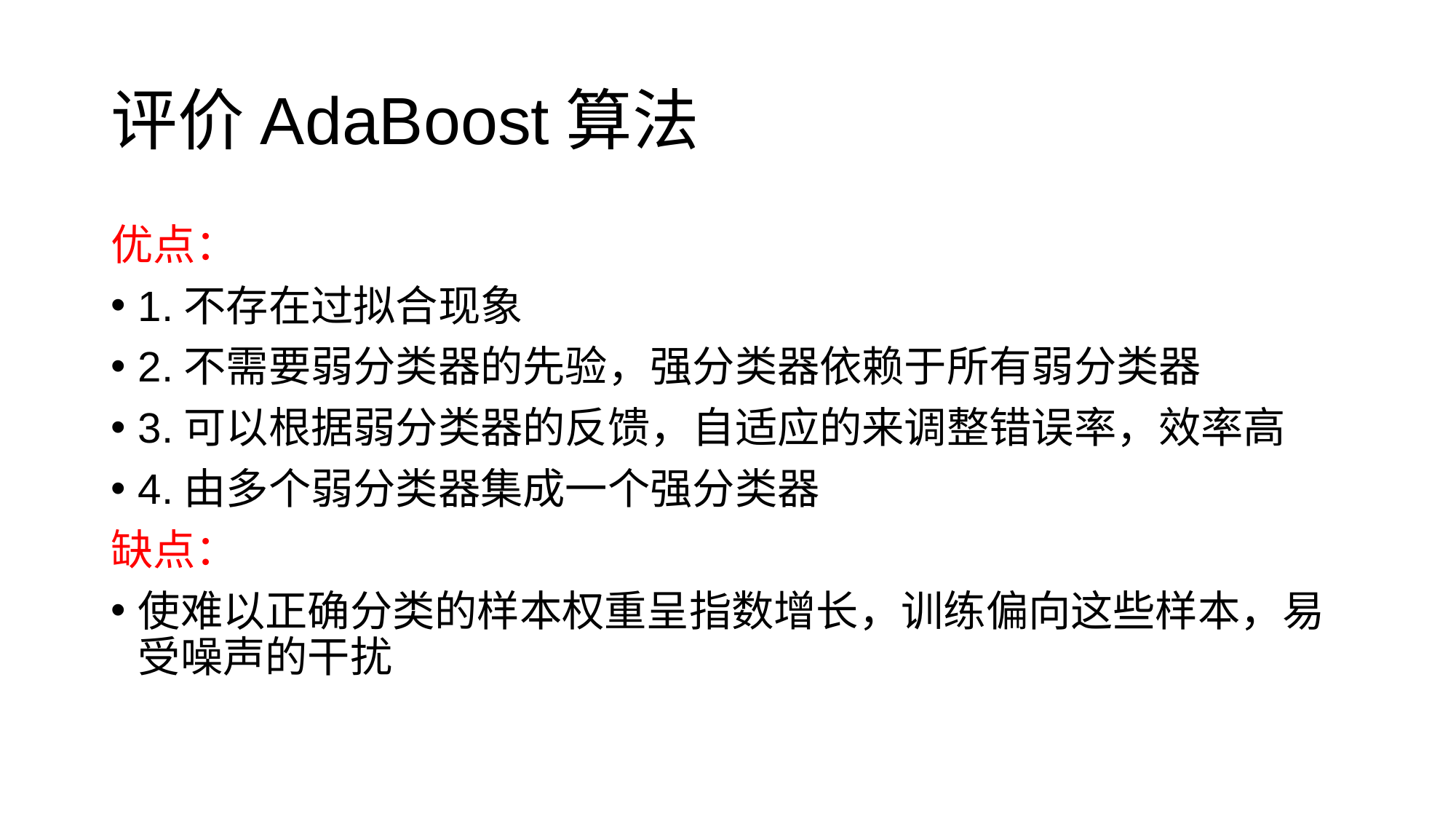

# 评价AdaBoost算法
优点：
1.不存在过拟合现象
2.不需要弱分类器的先验，强分类器依赖于所有弱分类器
3.可以根据弱分类器的反馈，自适应的来调整错误率，效率高
4.由多个弱分类器集成一个强分类器
缺点：
使难以正确分类的样本权重呈指数增长，训练偏向这些样本，易受噪声的干扰